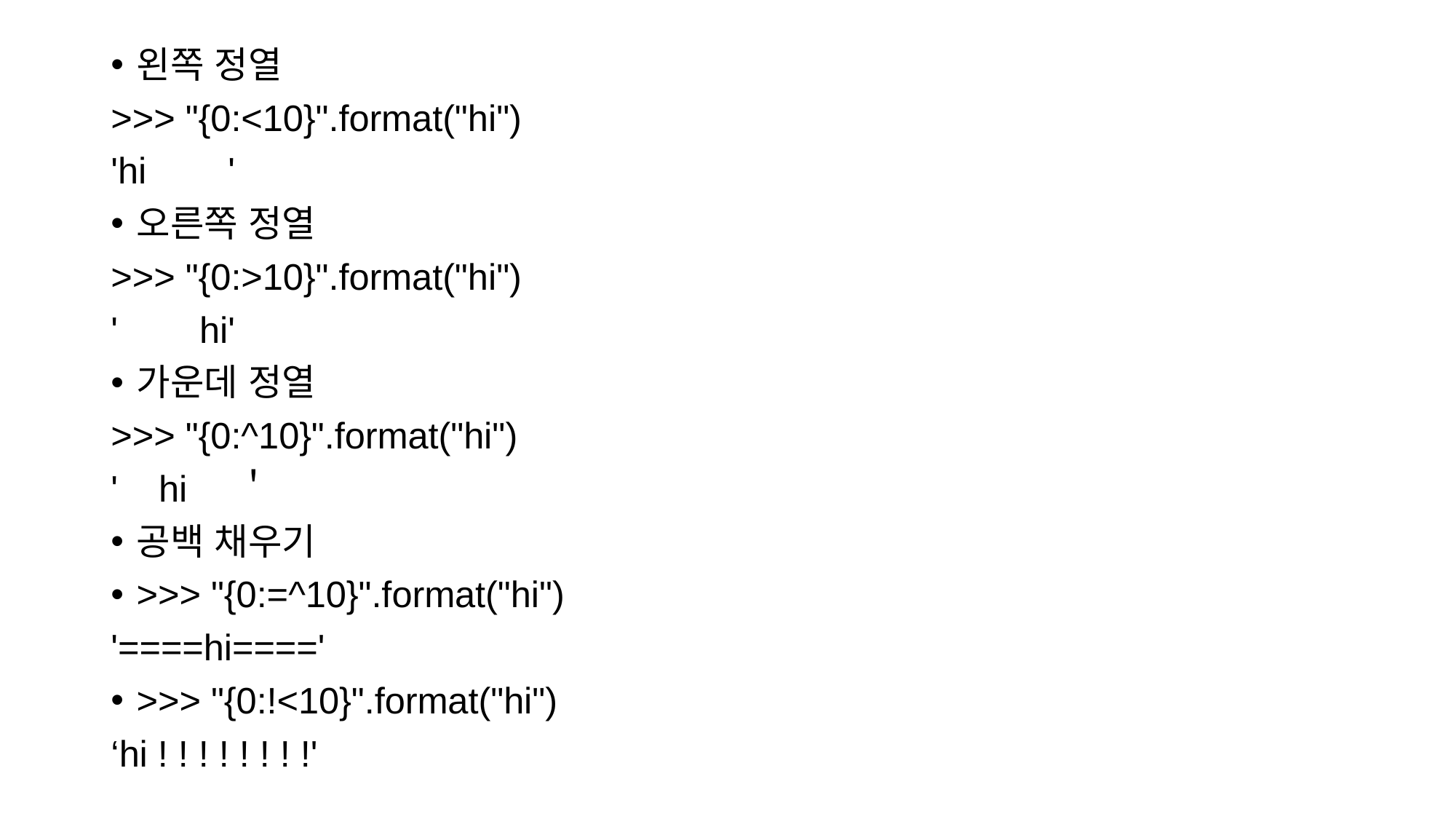

왼쪽 정열
>>> "{0:<10}".format("hi")
'hi        '
오른쪽 정열
>>> "{0:>10}".format("hi")
'        hi'
가운데 정열
>>> "{0:^10}".format("hi")
'    hi    ＇
공백 채우기
>>> "{0:=^10}".format("hi")
'====hi===='
>>> "{0:!<10}".format("hi")
‘hi ! ! ! ! ! ! ! !'